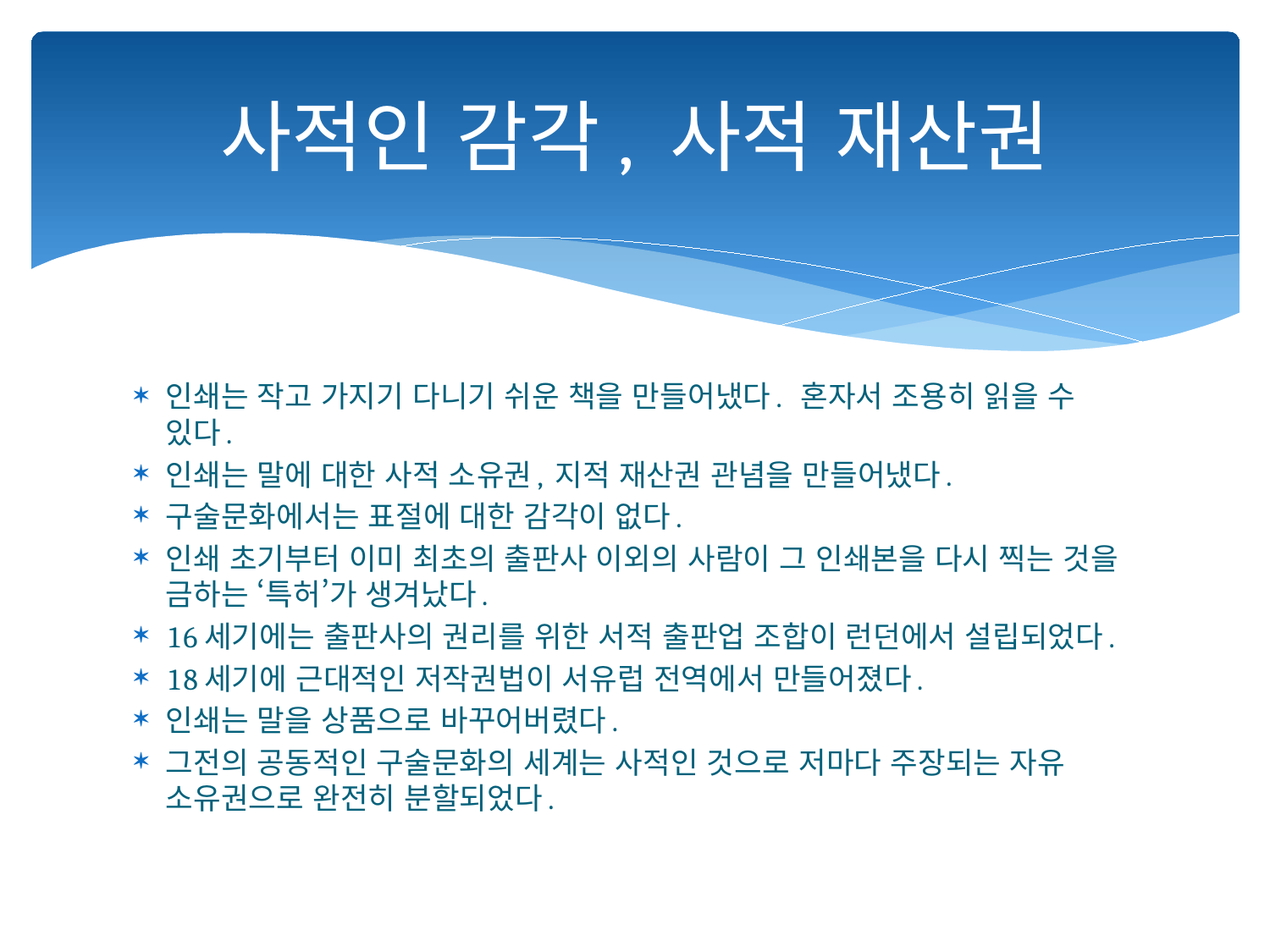

# 사적인 감각, 사적 재산권
인쇄는 작고 가지기 다니기 쉬운 책을 만들어냈다.  혼자서 조용히 읽을 수 있다.
인쇄는 말에 대한 사적 소유권, 지적 재산권 관념을 만들어냈다.
구술문화에서는 표절에 대한 감각이 없다.
인쇄 초기부터 이미 최초의 출판사 이외의 사람이 그 인쇄본을 다시 찍는 것을 금하는 ‘특허’가 생겨났다.
16세기에는 출판사의 권리를 위한 서적 출판업 조합이 런던에서 설립되었다.
18세기에 근대적인 저작권법이 서유럽 전역에서 만들어졌다.
인쇄는 말을 상품으로 바꾸어버렸다.
그전의 공동적인 구술문화의 세계는 사적인 것으로 저마다 주장되는 자유 소유권으로 완전히 분할되었다.